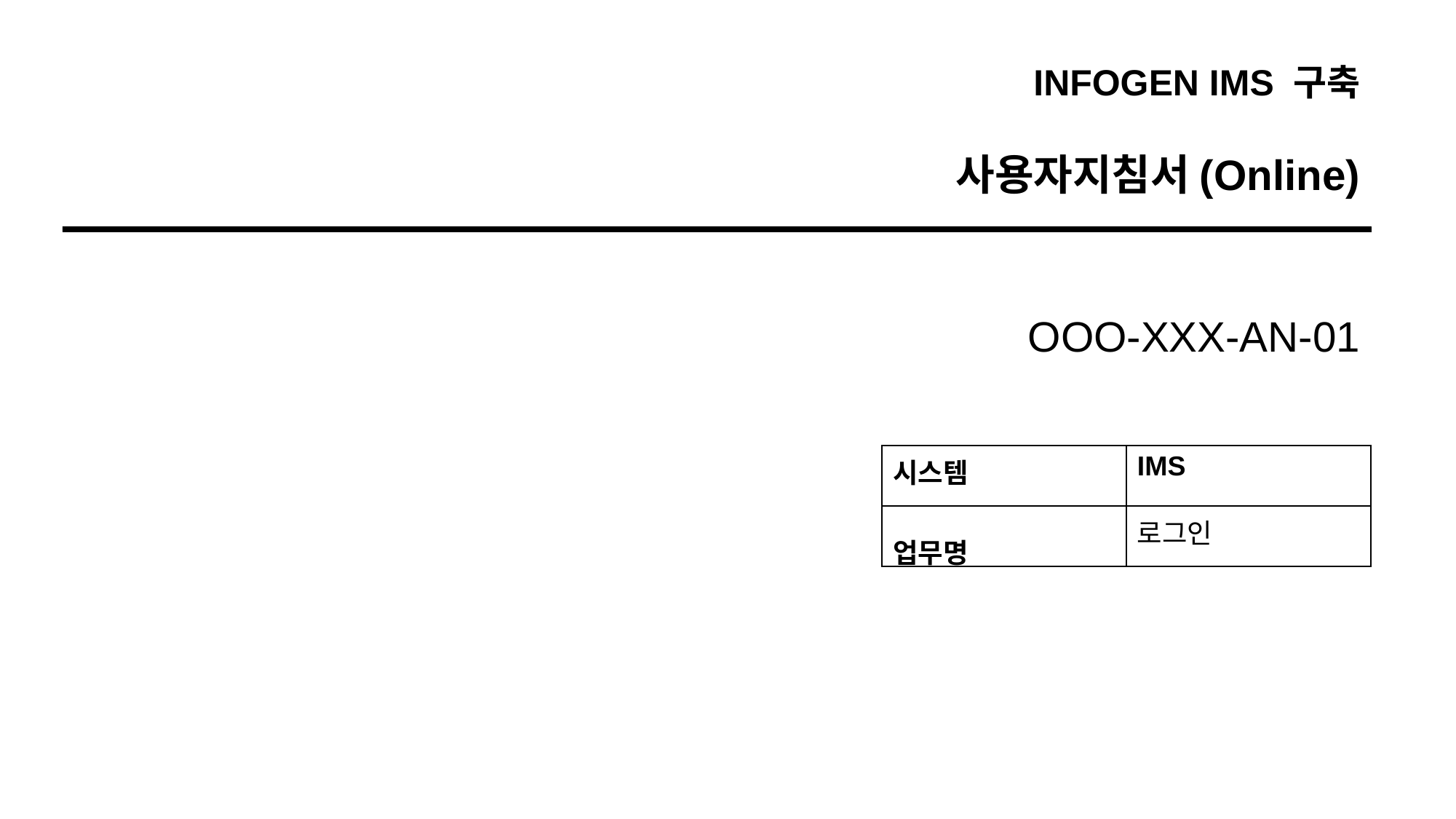

INFOGEN IMS 구축
사용자지침서(Online)

OOO-XXX-AN-01
| 시스템 | IMS |
| --- | --- |
| 업무명 | 로그인 |